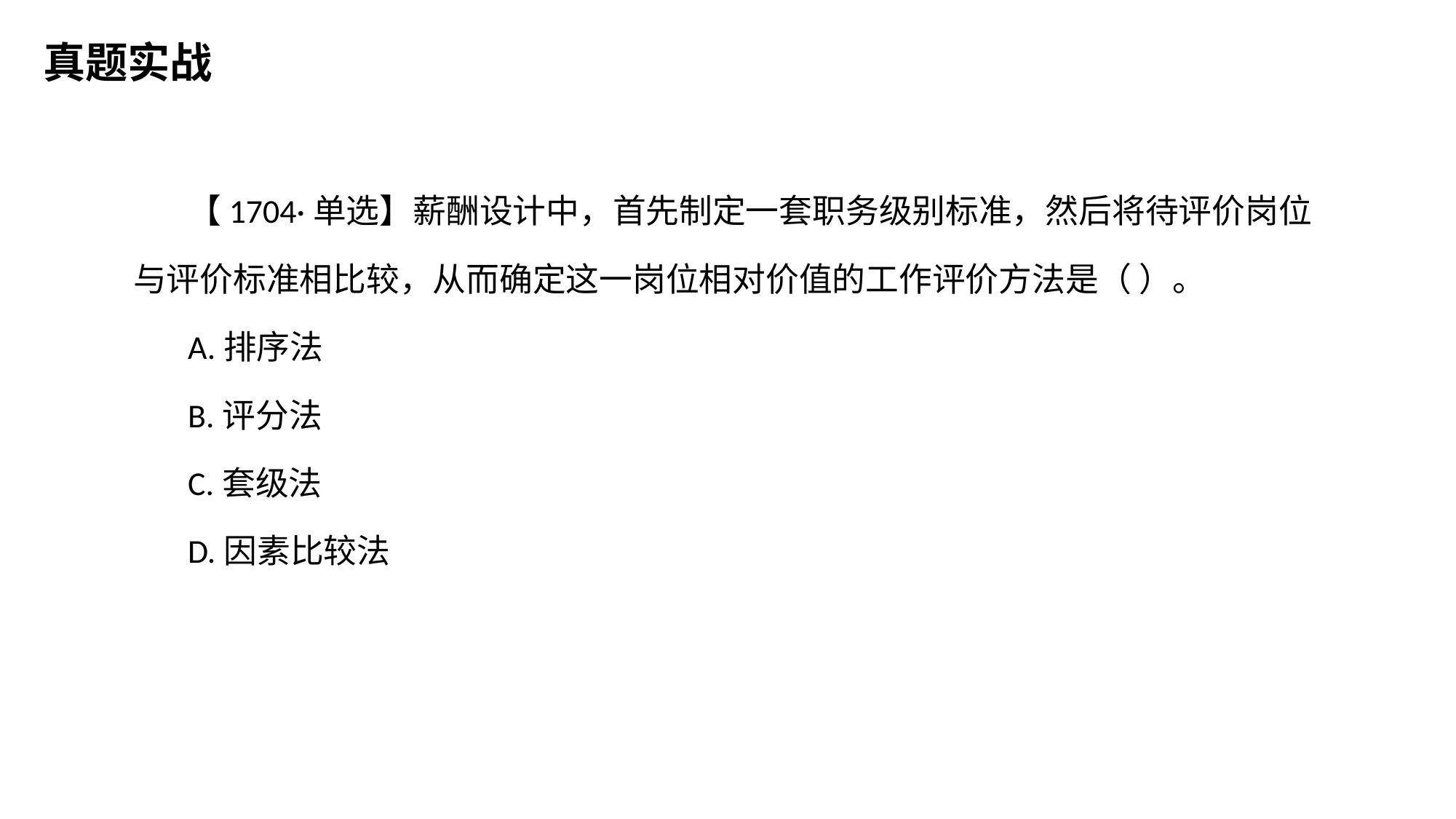

真题实战
【1704·单选】薪酬设计中，首先制定一套职务级别标准，然后将待评价岗位与评价标准相比较，从而确定这一岗位相对价值的工作评价方法是（ ）。
A.排序法
B.评分法
C.套级法
D.因素比较法